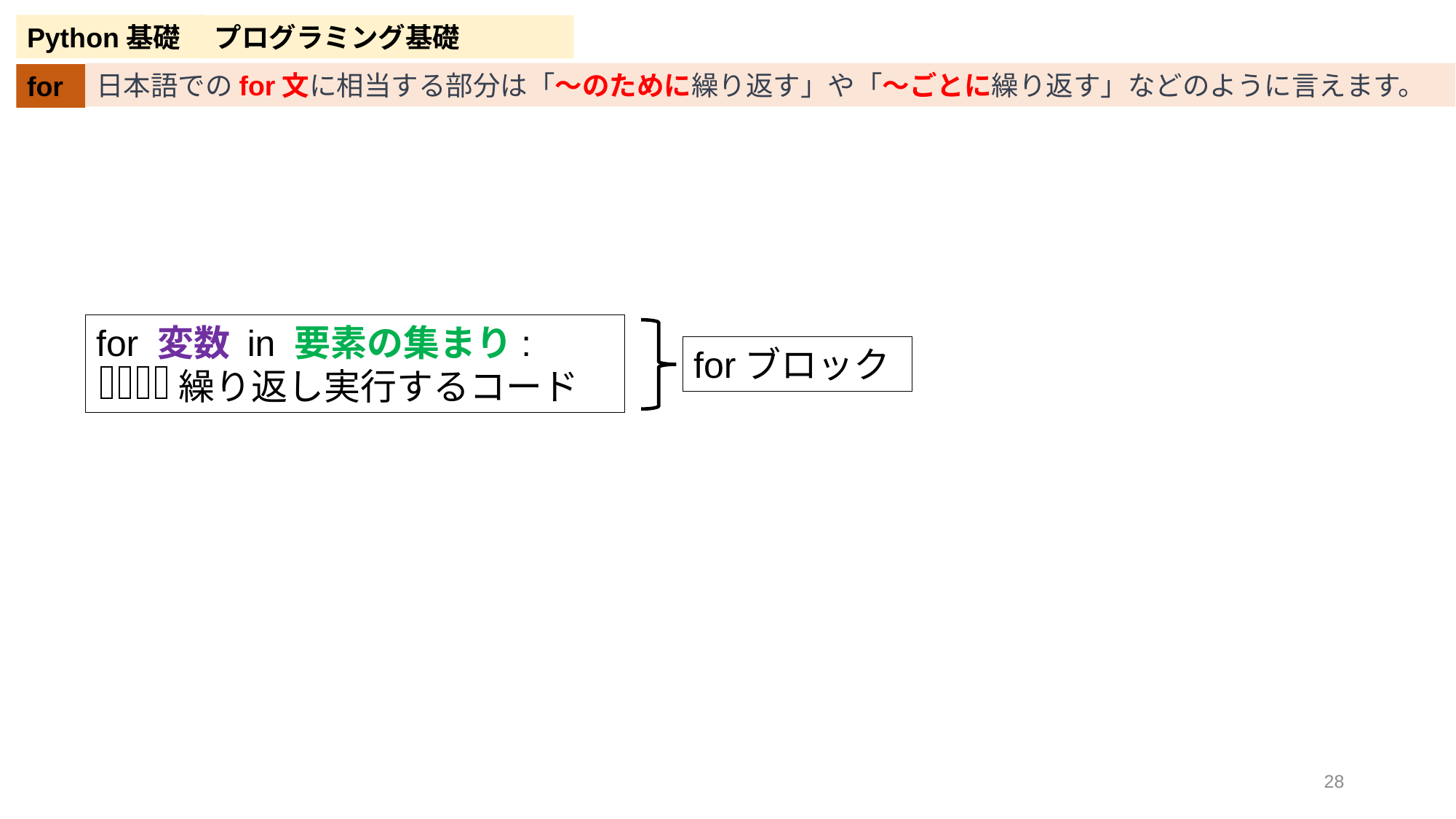

Python基礎
プログラミング基礎
日本語でのfor文に相当する部分は「〜のために繰り返す」や「〜ごとに繰り返す」などのように言えます。
for
for 変数 in 要素の集まり:
         繰り返し実行するコード

forブロック

28